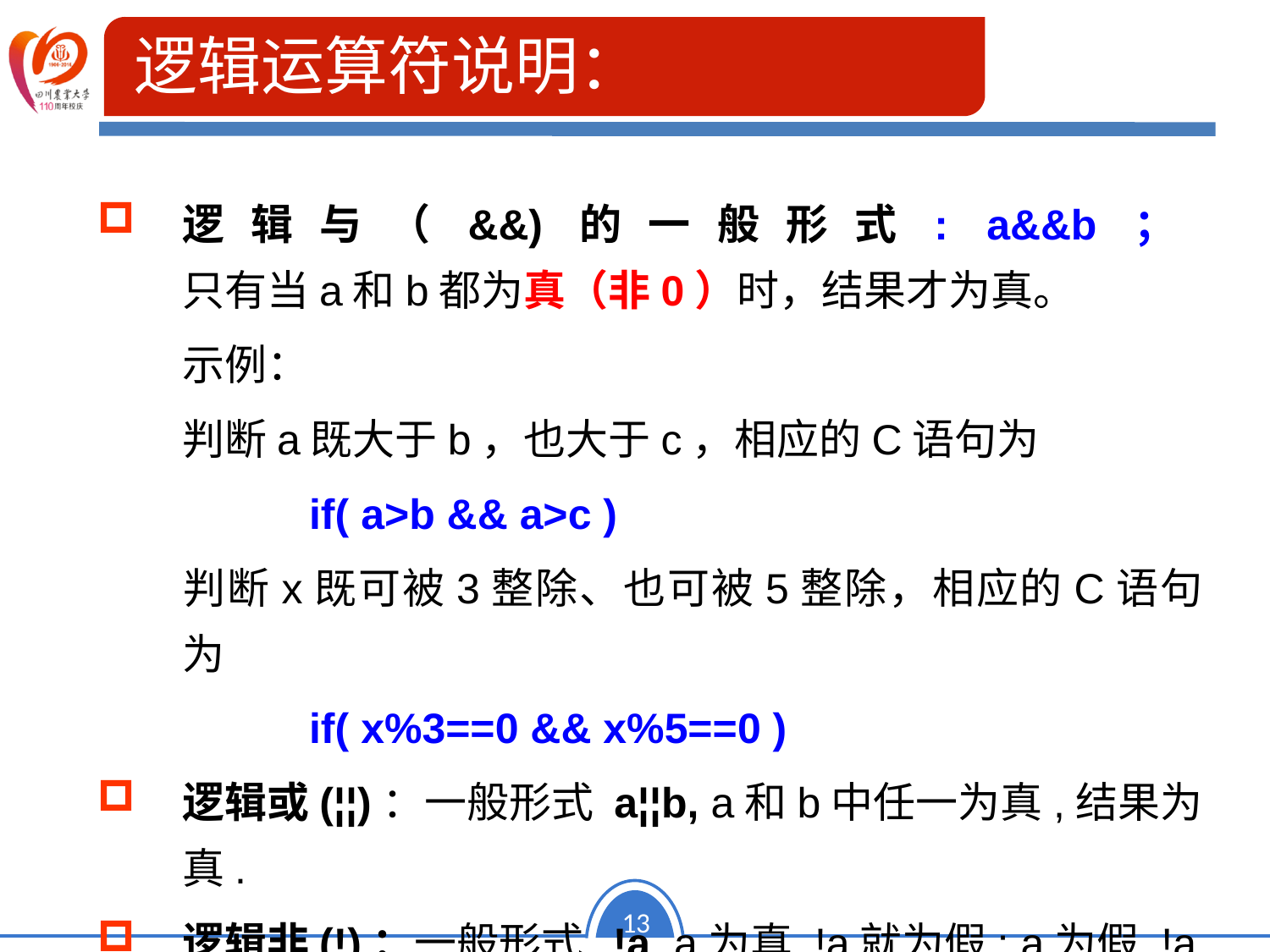

逻辑运算符说明：
逻辑与（&&)的一般形式: a&&b；
只有当a和b都为真（非0）时，结果才为真。
	示例：
	判断a既大于b，也大于c，相应的C语句为
		if( a>b && a>c )
	判断x既可被3整除、也可被5整除，相应的C语句为
		if( x%3==0 && x%5==0 )
逻辑或(¦¦)：一般形式 a¦¦b, a和b中任一为真,结果为真.
逻辑非(!)：一般形式  !a, a为真,!a就为假; a为假,!a为真.